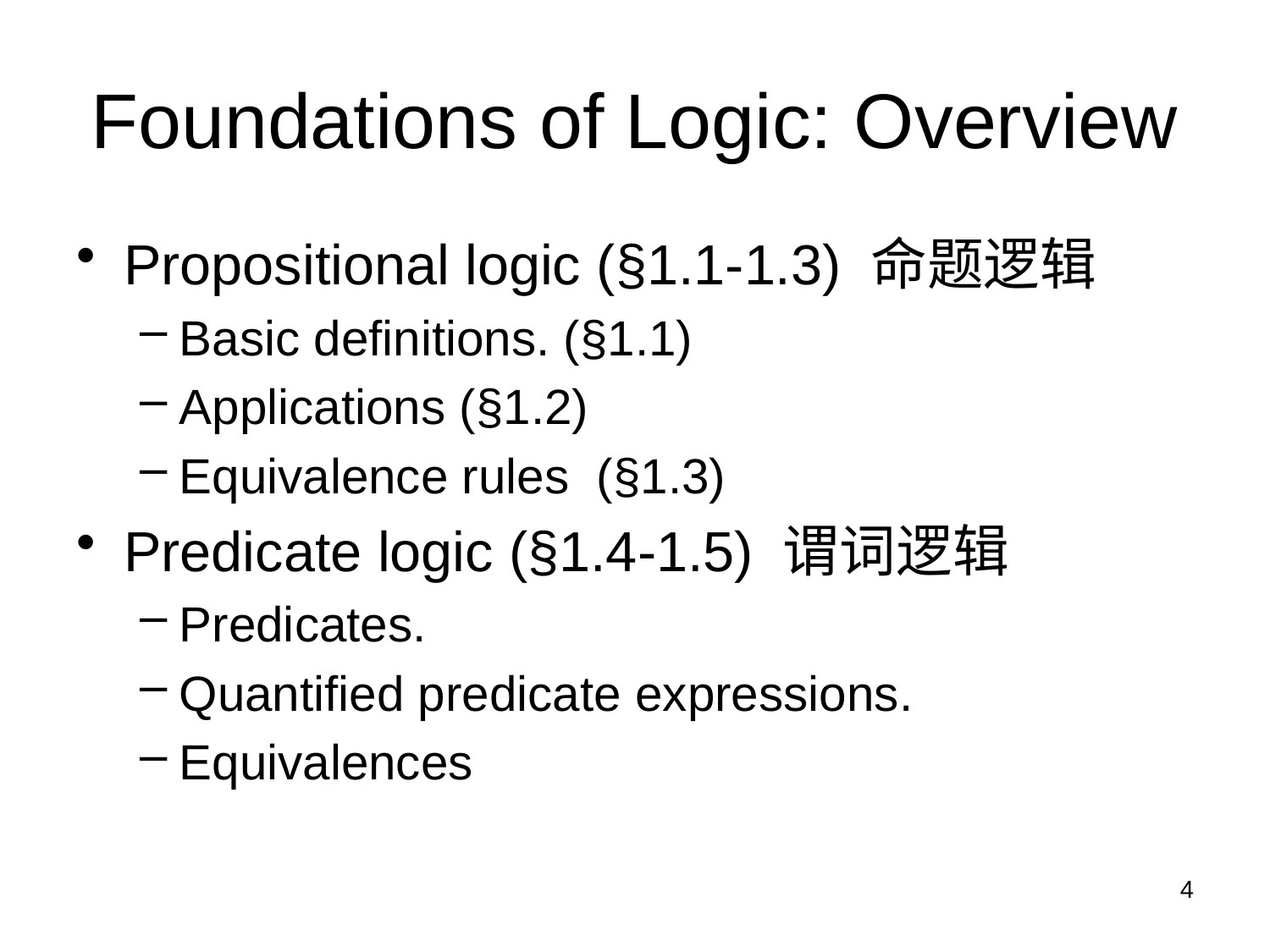

# Foundations of Logic: Overview
Propositional logic (§1.1-1.3) 命题逻辑
Basic definitions. (§1.1)
Applications (§1.2)
Equivalence rules  (§1.3)
Predicate logic (§1.4-1.5) 谓词逻辑
Predicates.
Quantified predicate expressions.
Equivalences
4